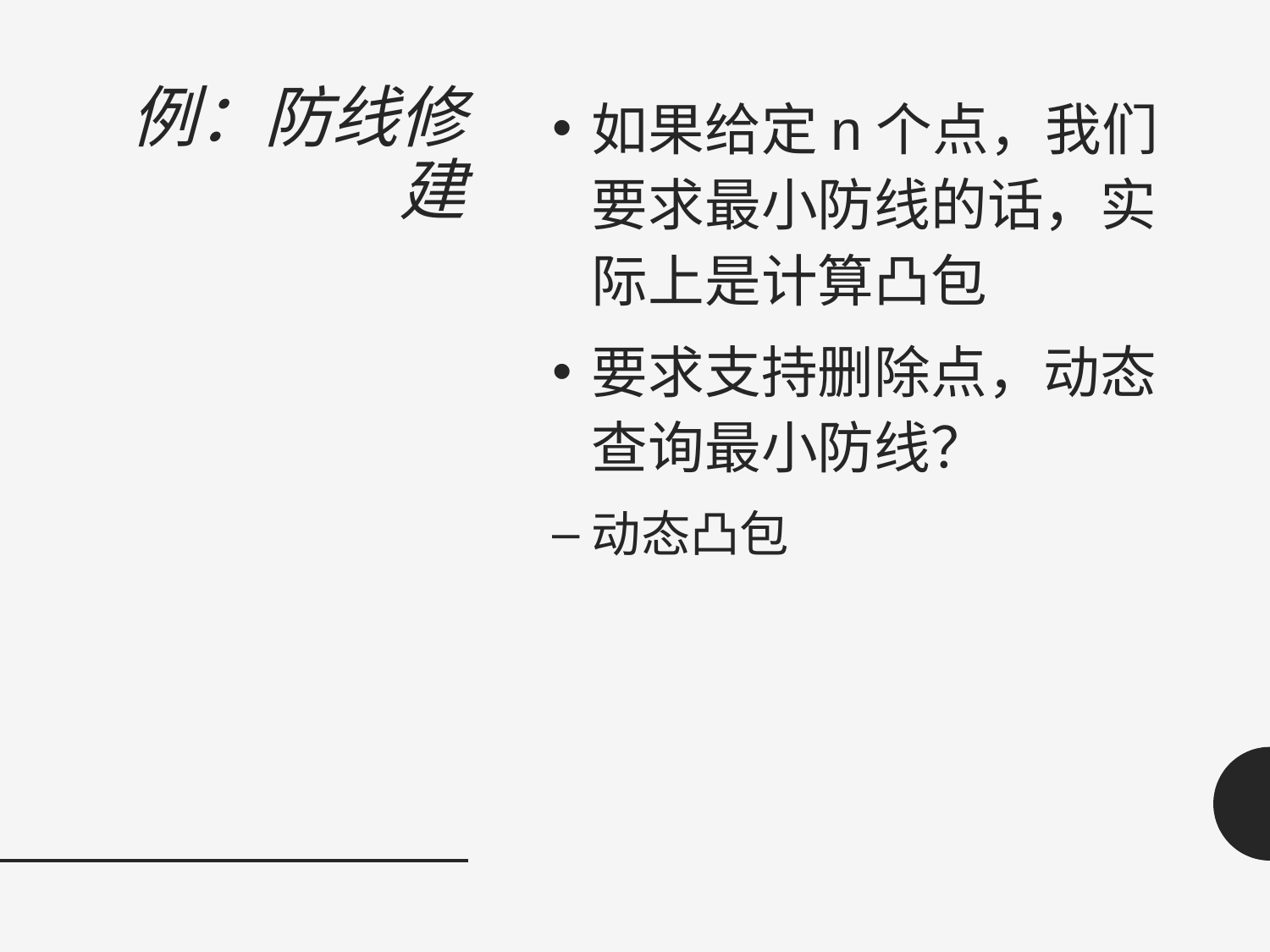

# 例：防线修建
如果给定n个点，我们要求最小防线的话，实际上是计算凸包
要求支持删除点，动态查询最小防线？
动态凸包